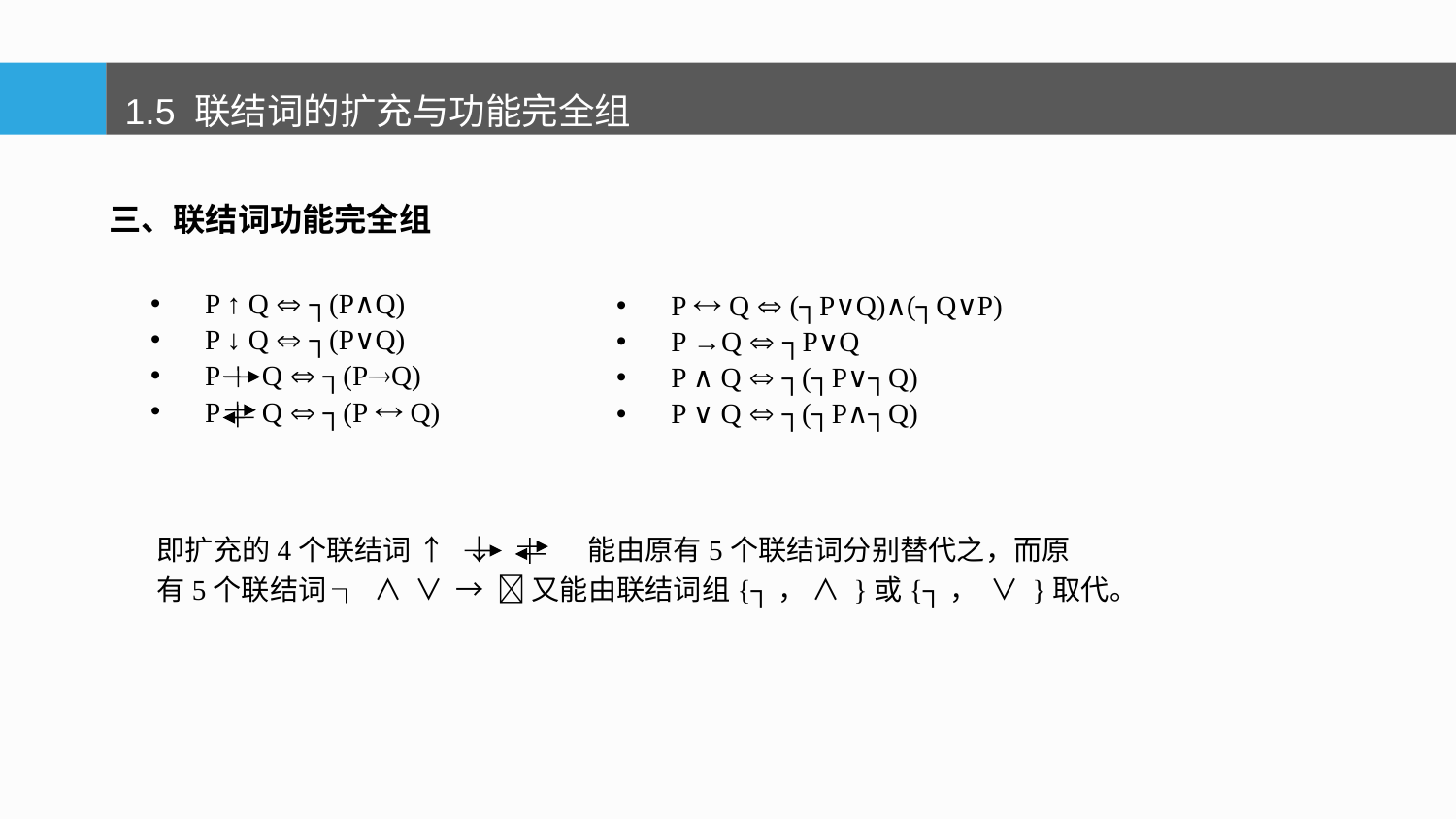

1.5 联结词的扩充与功能完全组

三、联结词功能完全组
P ↑ Q ⇔ ┐(P∧Q)
P ↓ Q ⇔ ┐(P∨Q)
P      Q ⇔ ┐(P→Q)
P      Q ⇔ ┐(P ↔ Q)

P ↔ Q ⇔ (┐P∨Q)∧(┐Q∨P)
P →Q ⇔ ┐P∨Q
P ∧ Q ⇔ ┐(┐P∨┐Q)
P ∨ Q ⇔ ┐(┐P∧┐Q)

即扩充的4个联结词 ↑   ↓               能由原有5个联结词分别替代之，而原
有5个联结词 ┐  ∧  ∨  →  ↔ 又能由联结词组{┐， ∧ }或{┐，  ∨ }取代。